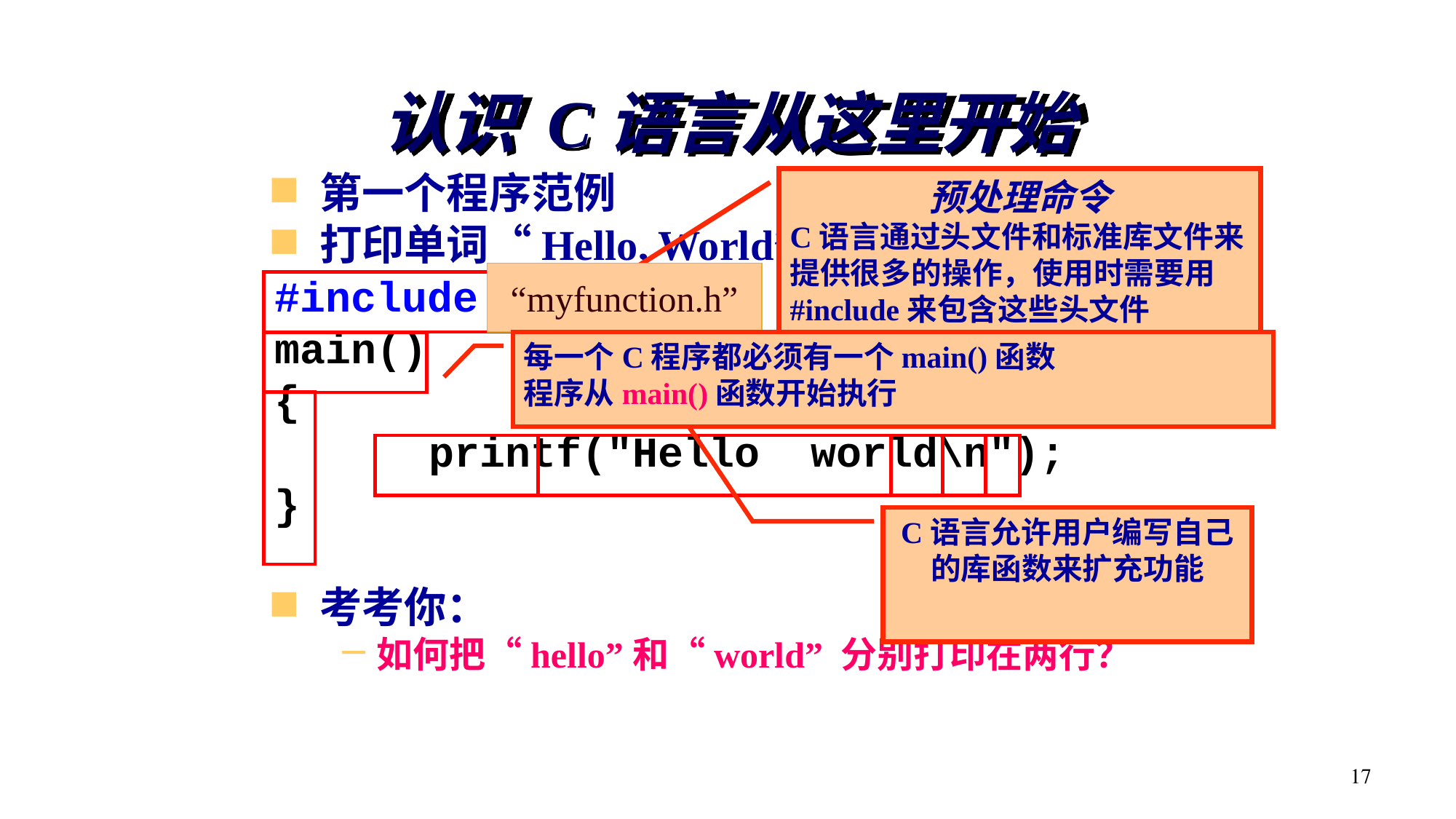

# 认识 C语言从这里开始
第一个程序范例
打印单词“Hello, World”
#include <stdio.h>
main()
{
		printf("Hello  world\n");
}

考考你：
如何把“hello”和“world” 分别打印在两行？
预处理命令
C语言通过头文件和标准库文件来提供很多的操作，使用时需要用#include来包含这些头文件
“myfunction.h”

每一个C程序都必须有一个main()函数
程序从main()函数开始执行

C语言允许用户编写自己的库函数来扩充功能